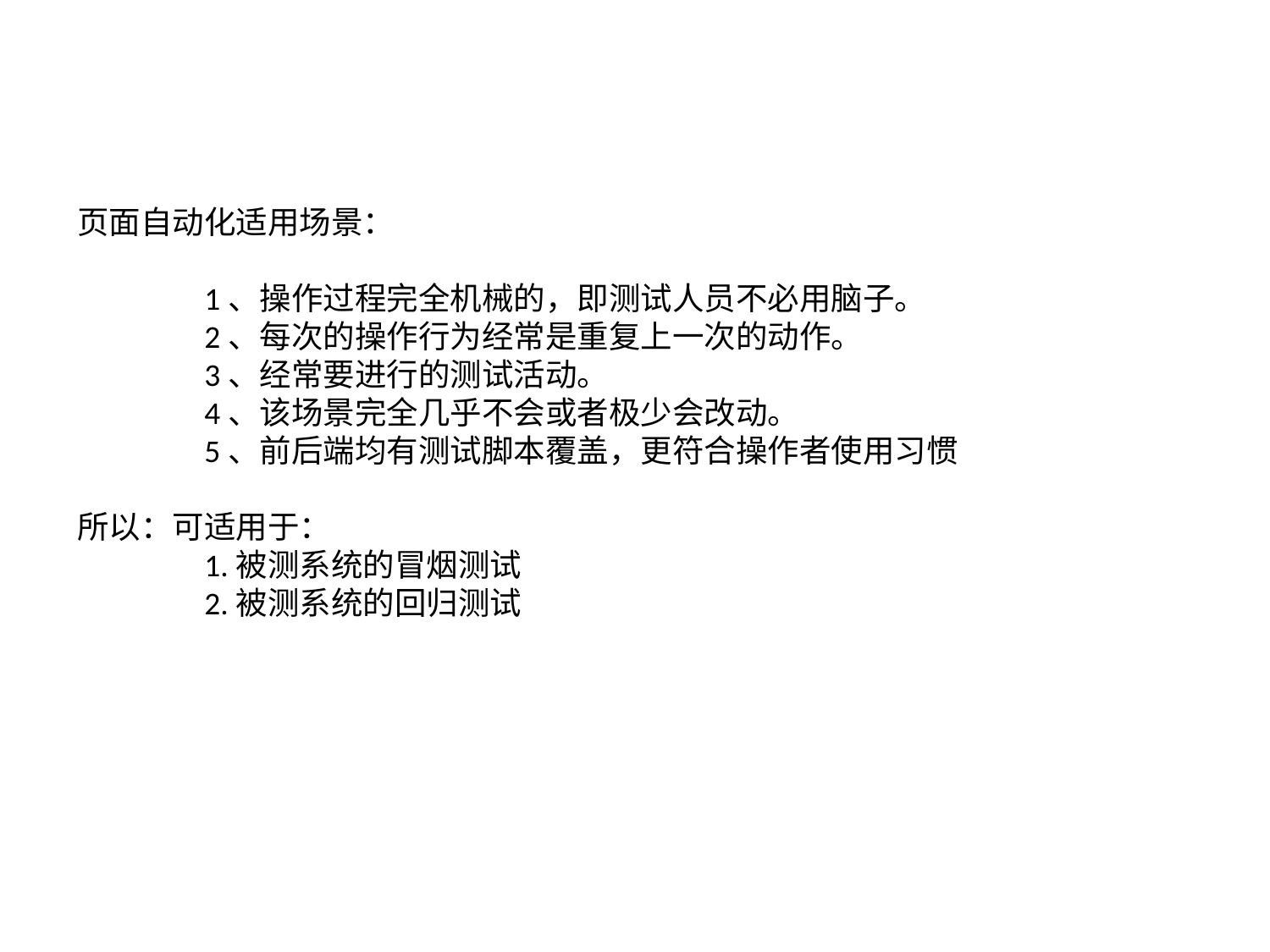

页面自动化适用场景：

	1、操作过程完全机械的，即测试人员不必用脑子。
	2、每次的操作行为经常是重复上一次的动作。
	3、经常要进行的测试活动。
	4、该场景完全几乎不会或者极少会改动。
	5、前后端均有测试脚本覆盖，更符合操作者使用习惯

所以：可适用于：
	1.被测系统的冒烟测试
	2.被测系统的回归测试